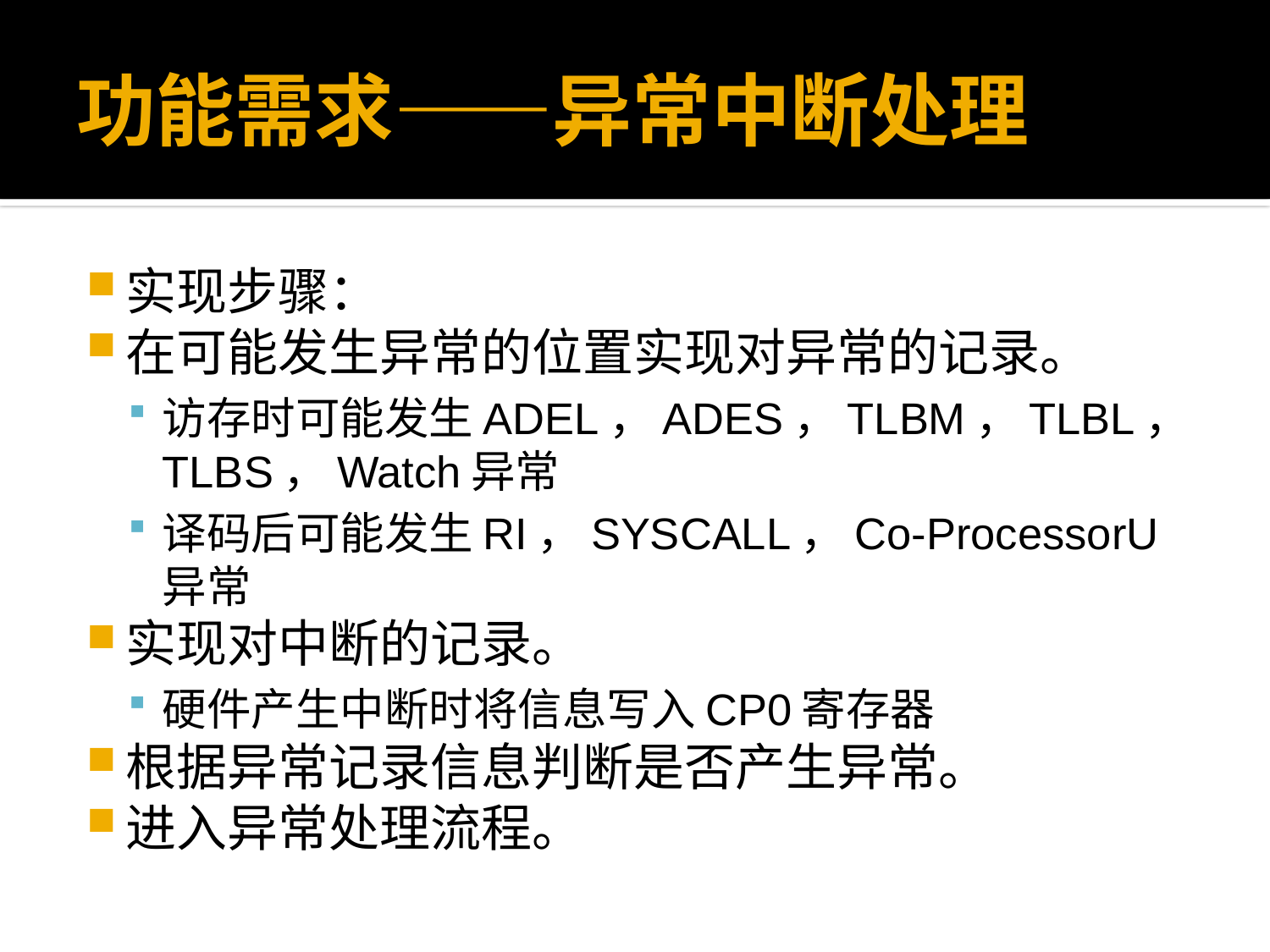

# 功能需求——异常中断处理
实现步骤：
在可能发生异常的位置实现对异常的记录。
访存时可能发生ADEL，ADES，TLBM，TLBL，TLBS，Watch异常
译码后可能发生RI，SYSCALL，Co-ProcessorU异常
实现对中断的记录。
硬件产生中断时将信息写入CP0寄存器
根据异常记录信息判断是否产生异常。
进入异常处理流程。